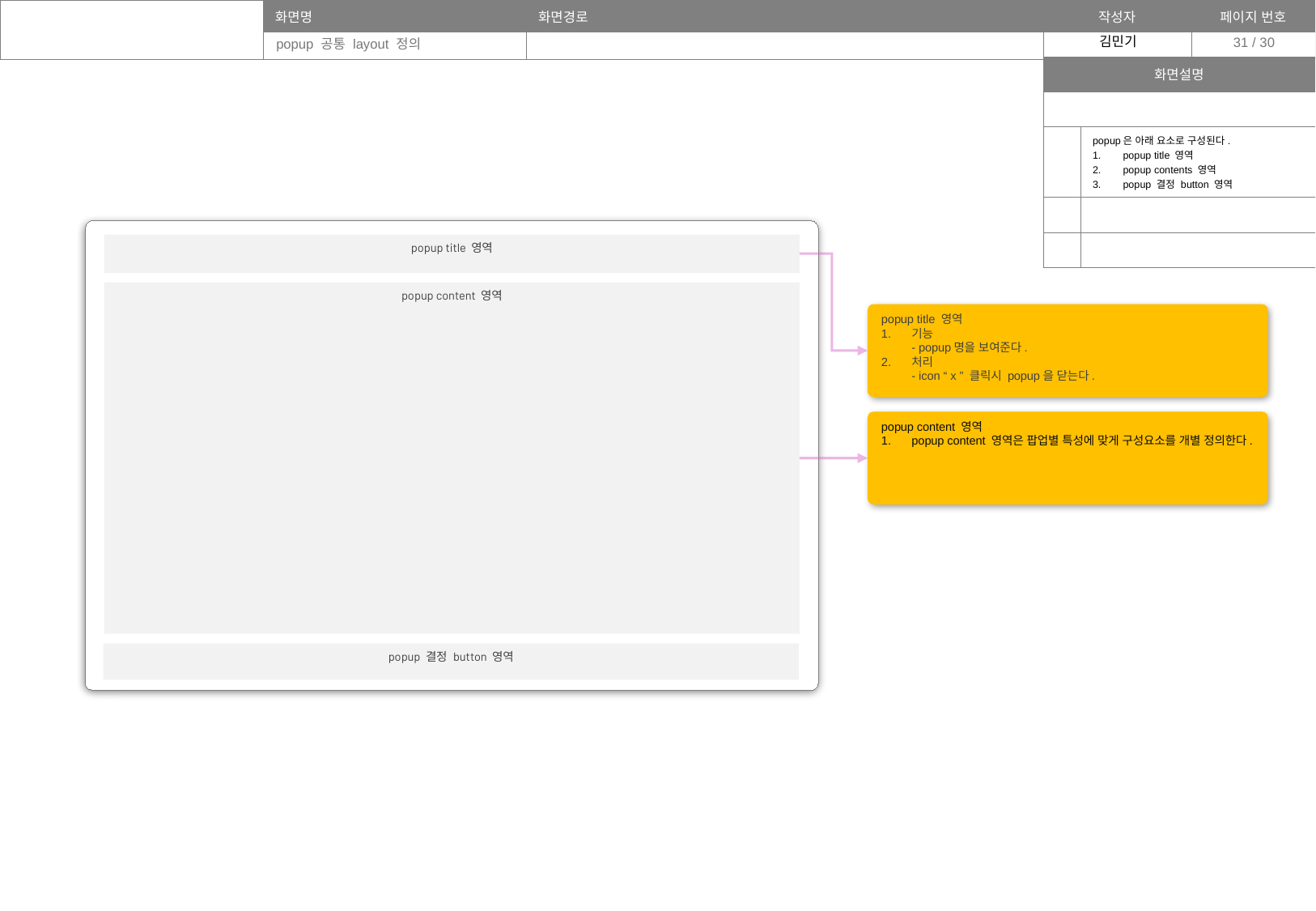

31 / 30
popup 공통 layout 정의

| 화면설명 |  |
| --- | --- |
|  |  |
|  | popup은 아래 요소로 구성된다. popup title 영역 popup contents 영역 popup 결정 button 영역 |
|  |  |
|  |  |

popup title 영역
popup content 영역
popup title 영역
기능
- popup명을 보여준다.
처리
- icon “ x ” 클릭시 popup을 닫는다.

popup content 영역
popup content 영역은 팝업별 특성에 맞게 구성요소를 개별 정의한다.
popup 결정 button 영역